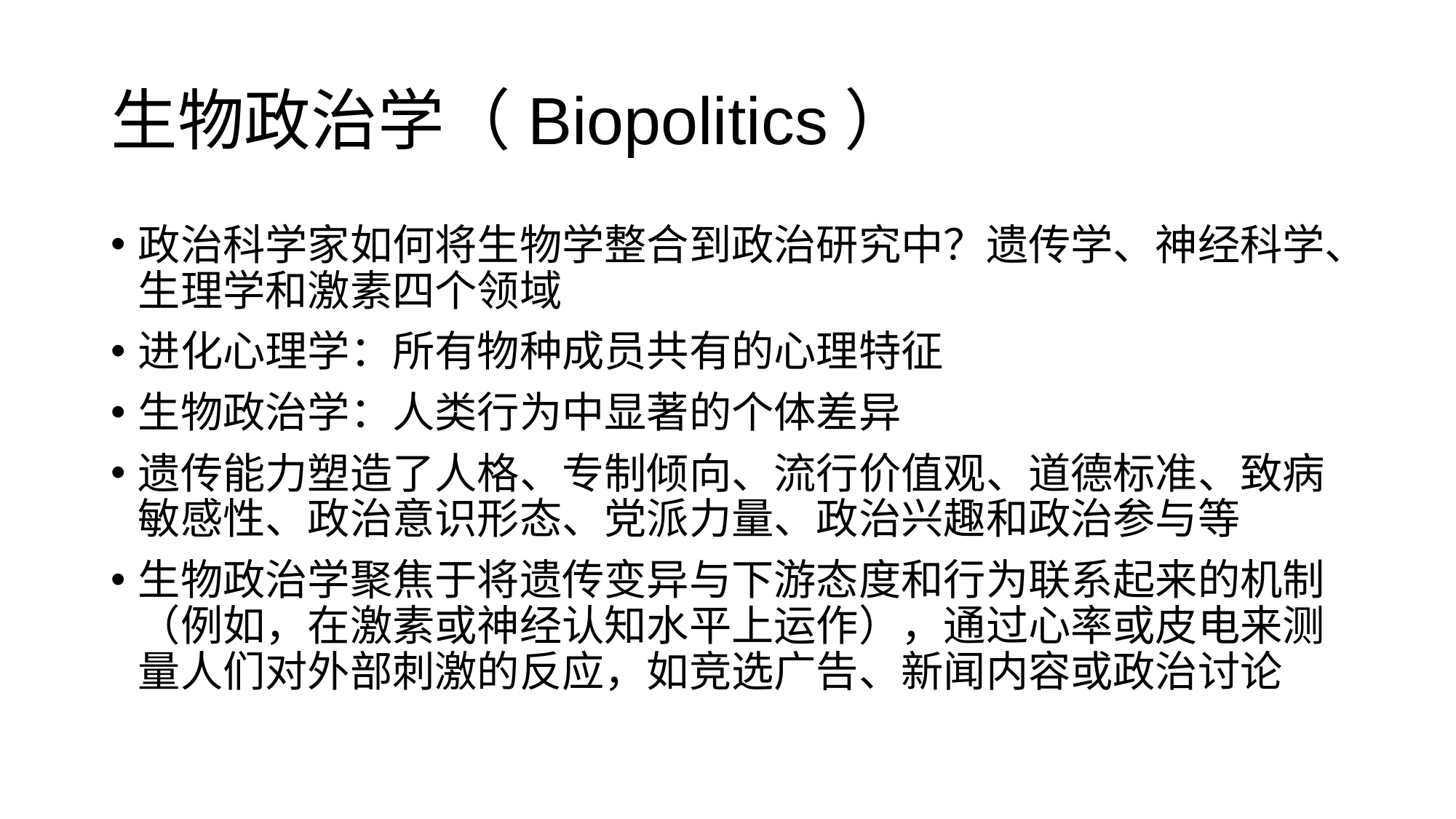

# 生物政治学（Biopolitics）
政治科学家如何将生物学整合到政治研究中？遗传学、神经科学、生理学和激素四个领域
进化心理学：所有物种成员共有的心理特征
生物政治学：人类行为中显著的个体差异
遗传能力塑造了人格、专制倾向、流行价值观、道德标准、致病敏感性、政治意识形态、党派力量、政治兴趣和政治参与等
生物政治学聚焦于将遗传变异与下游态度和行为联系起来的机制（例如，在激素或神经认知水平上运作），通过心率或皮电来测量人们对外部刺激的反应，如竞选广告、新闻内容或政治讨论